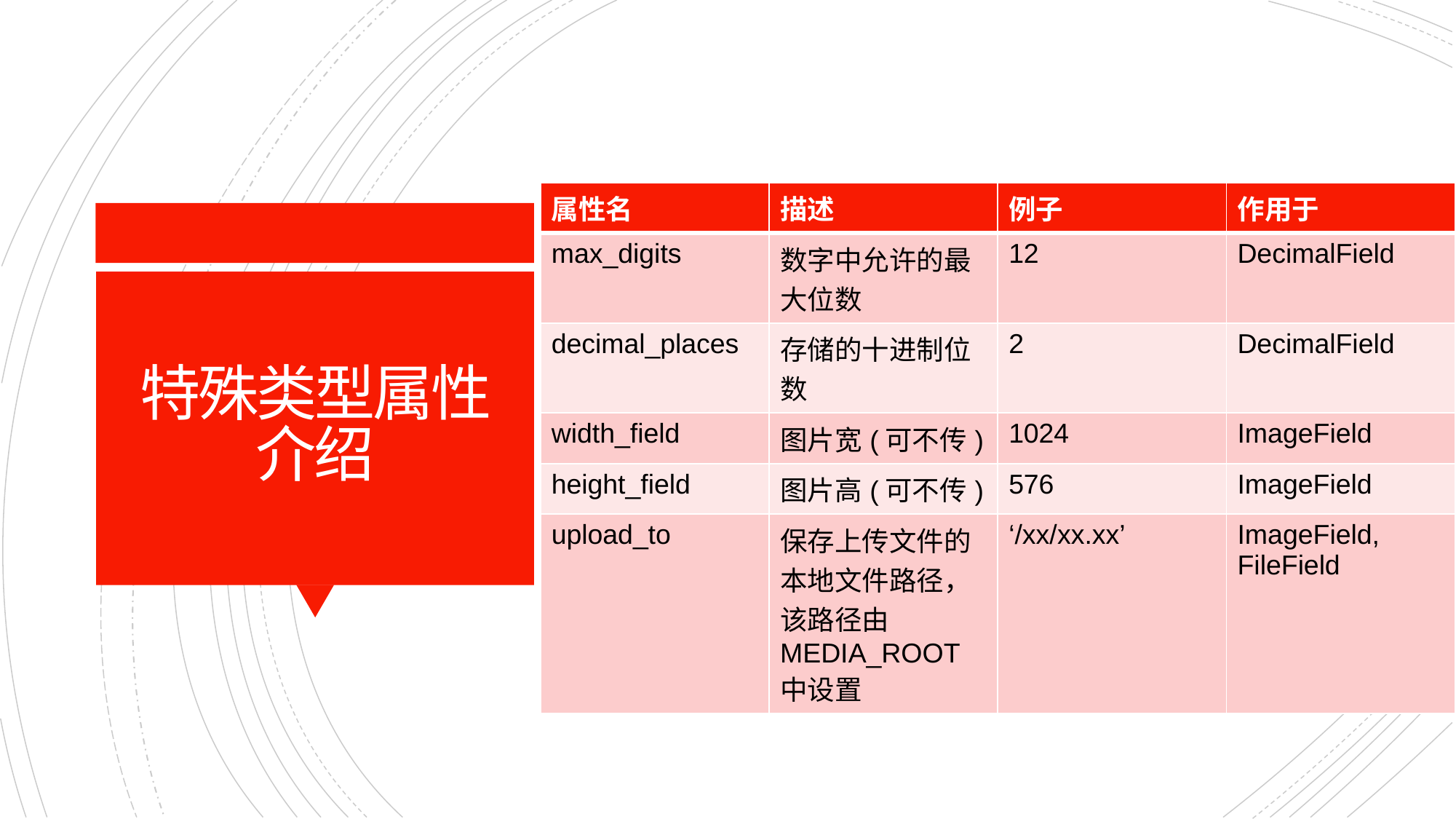

| 属性名 | 描述 | 例子 | 作用于 |
| --- | --- | --- | --- |
| max\_digits | 数字中允许的最大位数 | 12 | DecimalField |
| decimal\_places | 存储的十进制位数 | 2 | DecimalField |
| width\_field | 图片宽(可不传) | 1024 | ImageField |
| height\_field | 图片高(可不传) | 576 | ImageField |
| upload\_to | 保存上传文件的本地文件路径，该路径由 MEDIA\_ROOT 中设置 | ‘/xx/xx.xx’ | ImageField, FileField |
# 特殊类型属性介绍